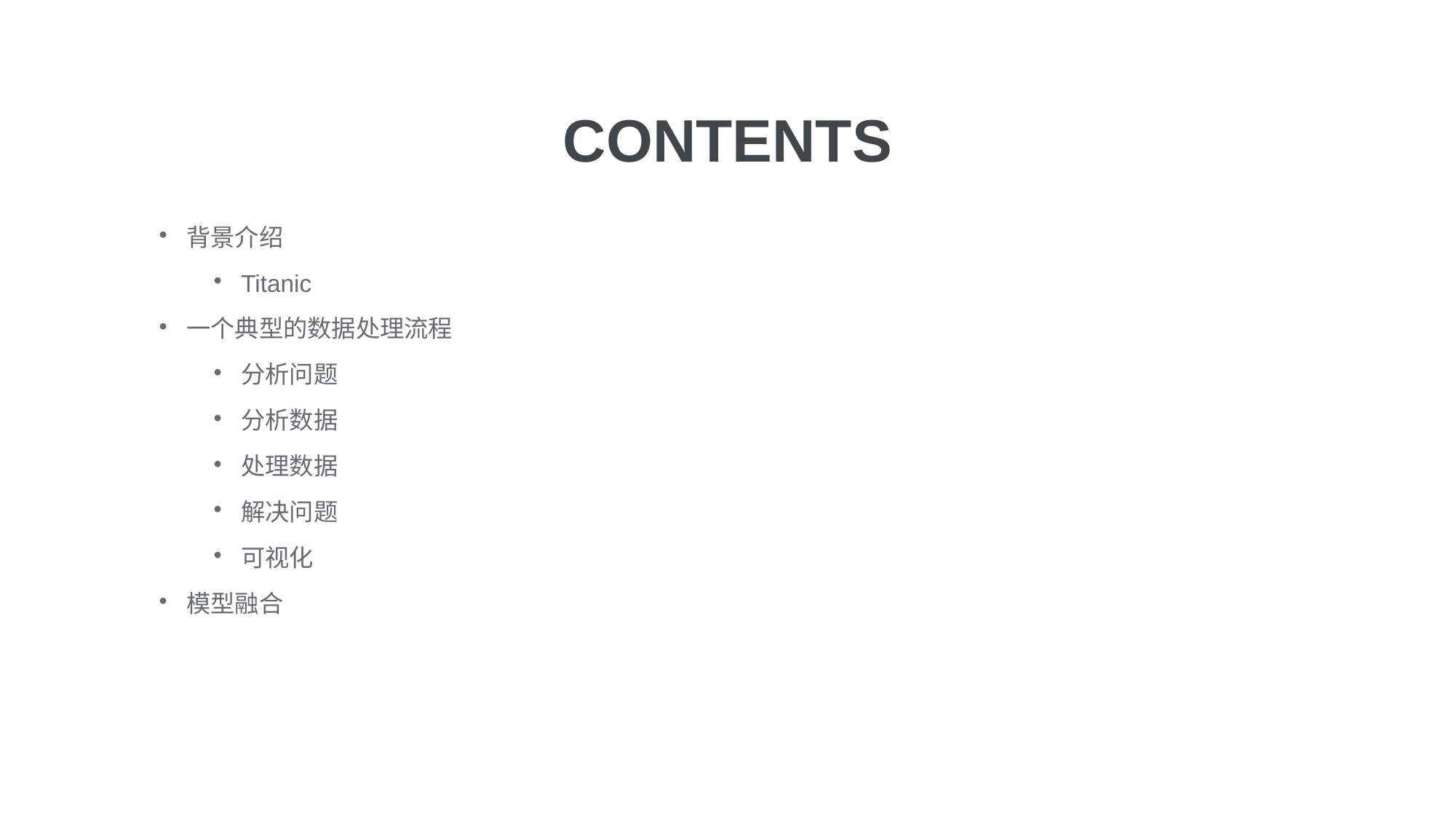

CONTENTS
背景介绍
Titanic
一个典型的数据处理流程
分析问题
分析数据
处理数据
解决问题
可视化
模型融合